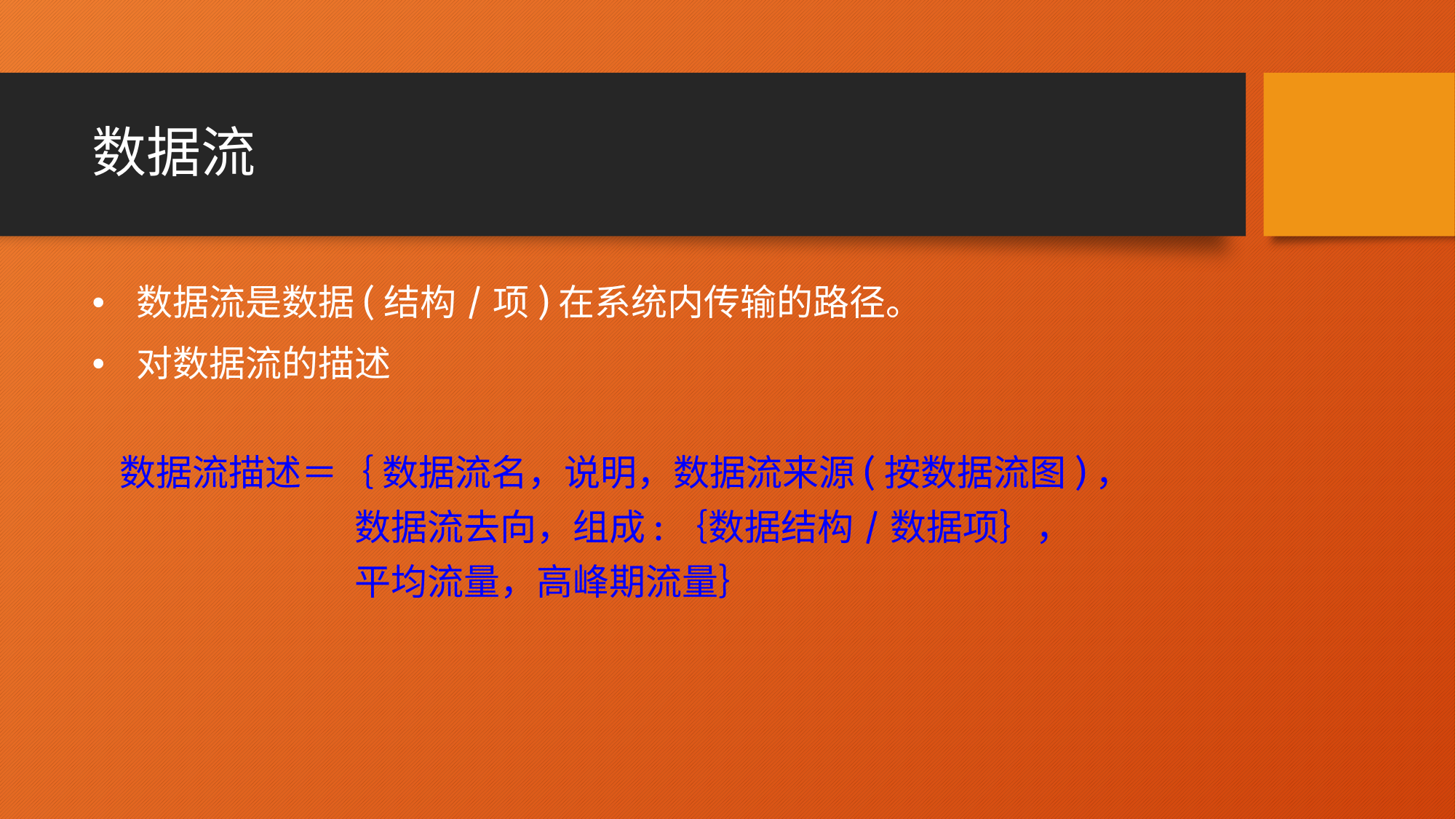

# 数据流
 数据流是数据(结构/项)在系统内传输的路径。
 对数据流的描述

	数据流描述＝｛ 数据流名，说明，数据流来源(按数据流图)，
                               数据流去向，组成:｛数据结构/数据项｝，
                               平均流量，高峰期流量｝